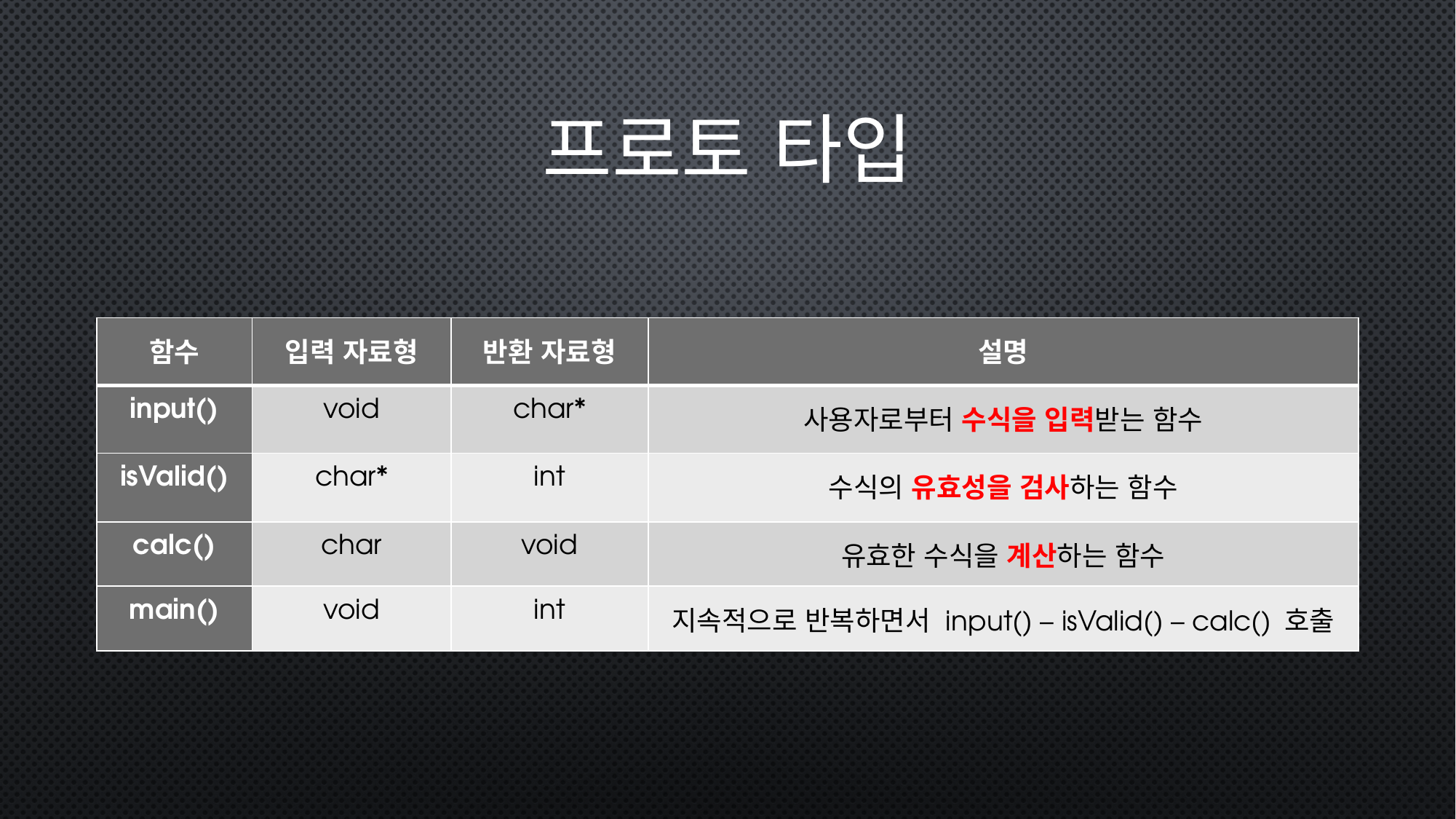

# 프로토 타입
| 함수 | 입력 자료형 | 반환 자료형 | 설명 |
| --- | --- | --- | --- |
| input() | void | char\* | 사용자로부터 수식을 입력받는 함수 |
| isValid() | char\* | int | 수식의 유효성을 검사하는 함수 |
| calc() | char | void | 유효한 수식을 계산하는 함수 |
| main() | void | int | 지속적으로 반복하면서 input() – isValid() – calc() 호출 |